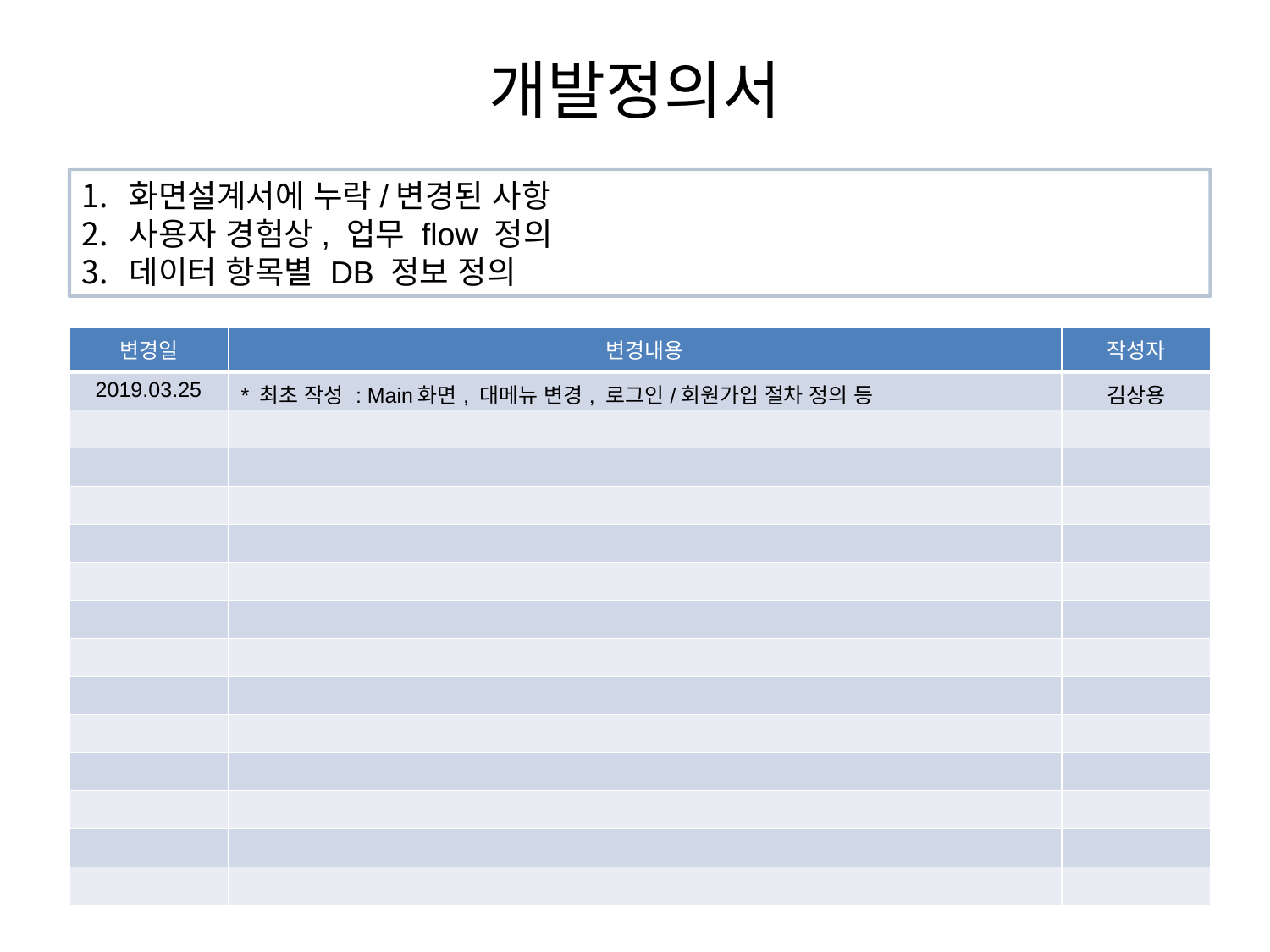

# 개발정의서
화면설계서에 누락/변경된 사항
사용자 경험상, 업무 flow 정의
데이터 항목별 DB 정보 정의
| 변경일 | 변경내용 | 작성자 |
| --- | --- | --- |
| 2019.03.25 | \* 최초 작성 : Main화면, 대메뉴 변경, 로그인/회원가입 절차 정의 등 | 김상용 |
|  |  |  |
|  |  |  |
|  |  |  |
|  |  |  |
|  |  |  |
|  |  |  |
|  |  |  |
|  |  |  |
|  |  |  |
|  |  |  |
|  |  |  |
|  |  |  |
|  |  |  |